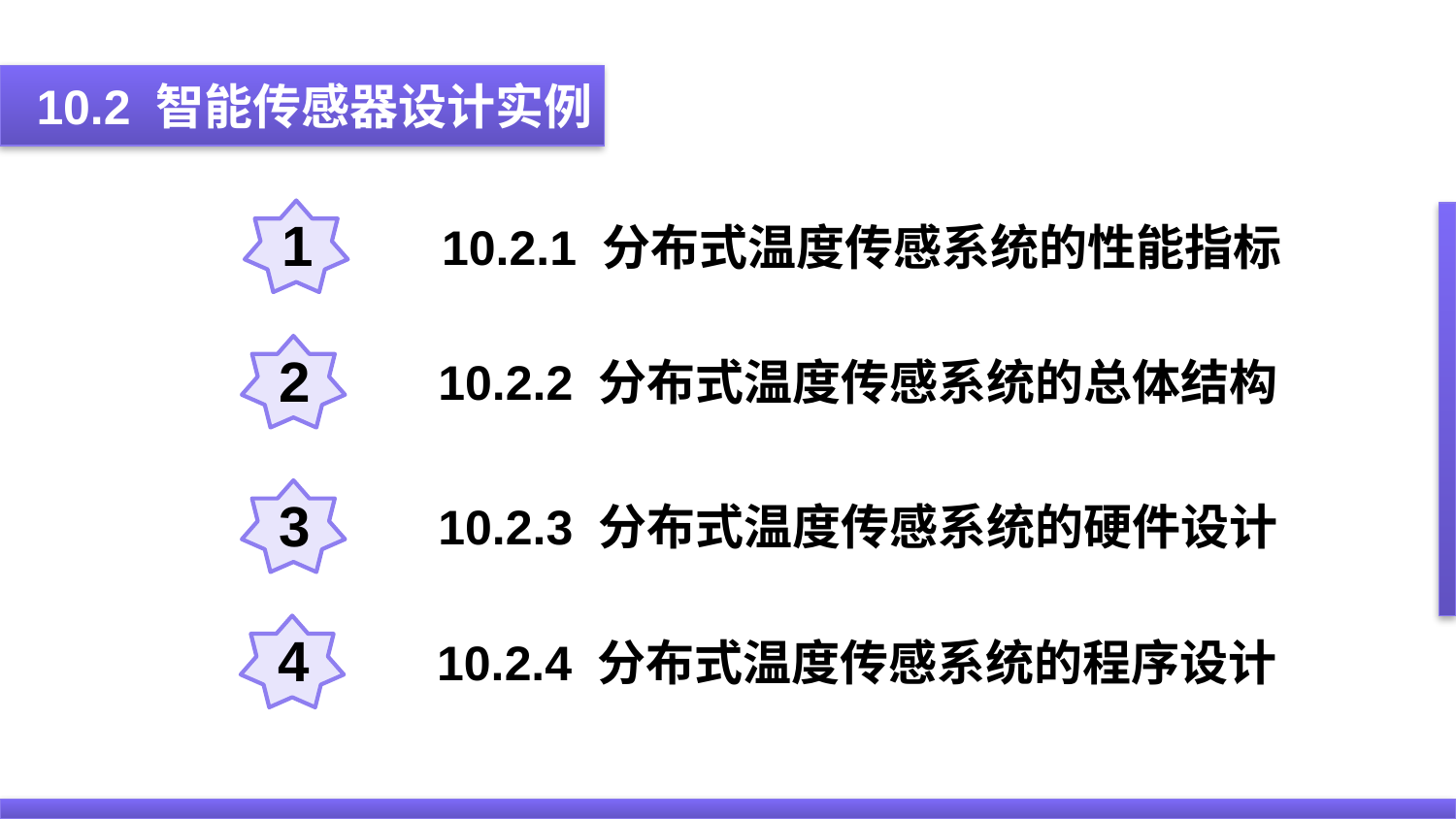

10.2 智能传感器设计实例
1
10.2.1 分布式温度传感系统的性能指标
2
10.2.2 分布式温度传感系统的总体结构
3
10.2.3 分布式温度传感系统的硬件设计
4
10.2.4 分布式温度传感系统的程序设计